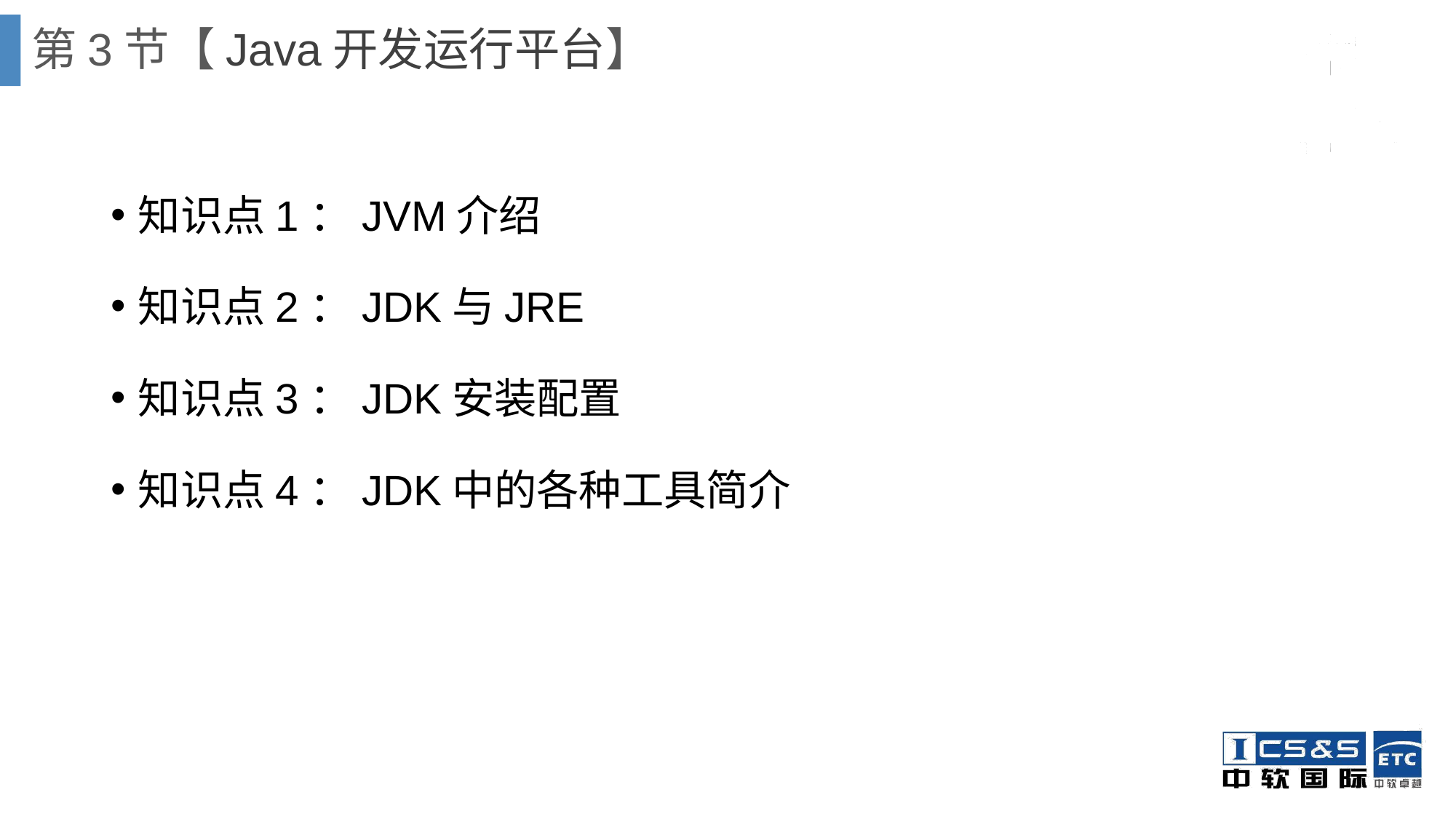

# 第3节【Java开发运行平台】
知识点1：JVM介绍
知识点2：JDK与JRE
知识点3：JDK安装配置
知识点4：JDK中的各种工具简介